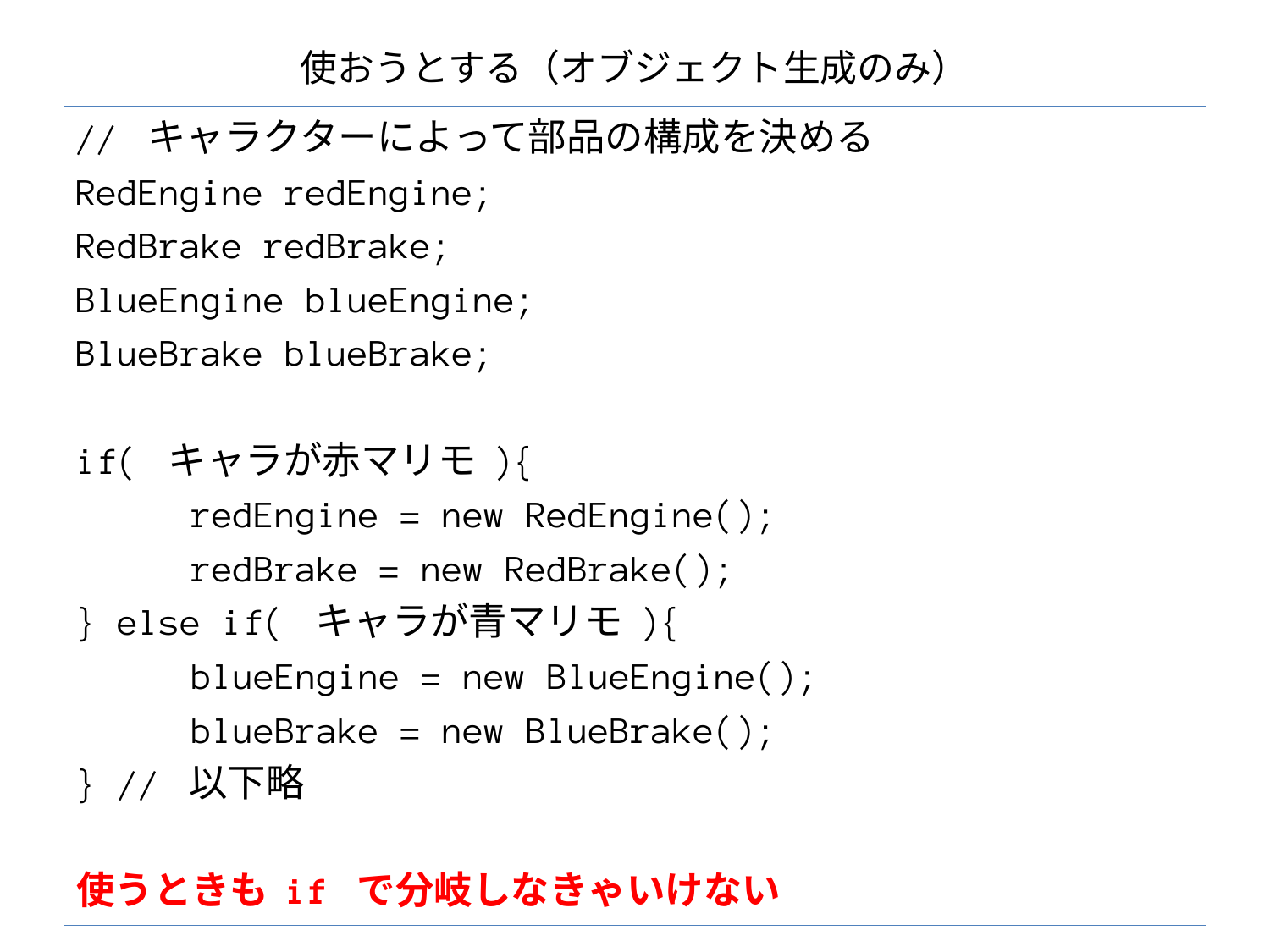

# 使おうとする（オブジェクト生成のみ）
// キャラクターによって部品の構成を決める
RedEngine redEngine;
RedBrake redBrake;
BlueEngine blueEngine;
BlueBrake blueBrake;

if( キャラが赤マリモ ){
	redEngine = new RedEngine();
	redBrake = new RedBrake();
} else if( キャラが青マリモ ){
	blueEngine = new BlueEngine();
	blueBrake = new BlueBrake();
} // 以下略

使うときも if で分岐しなきゃいけない